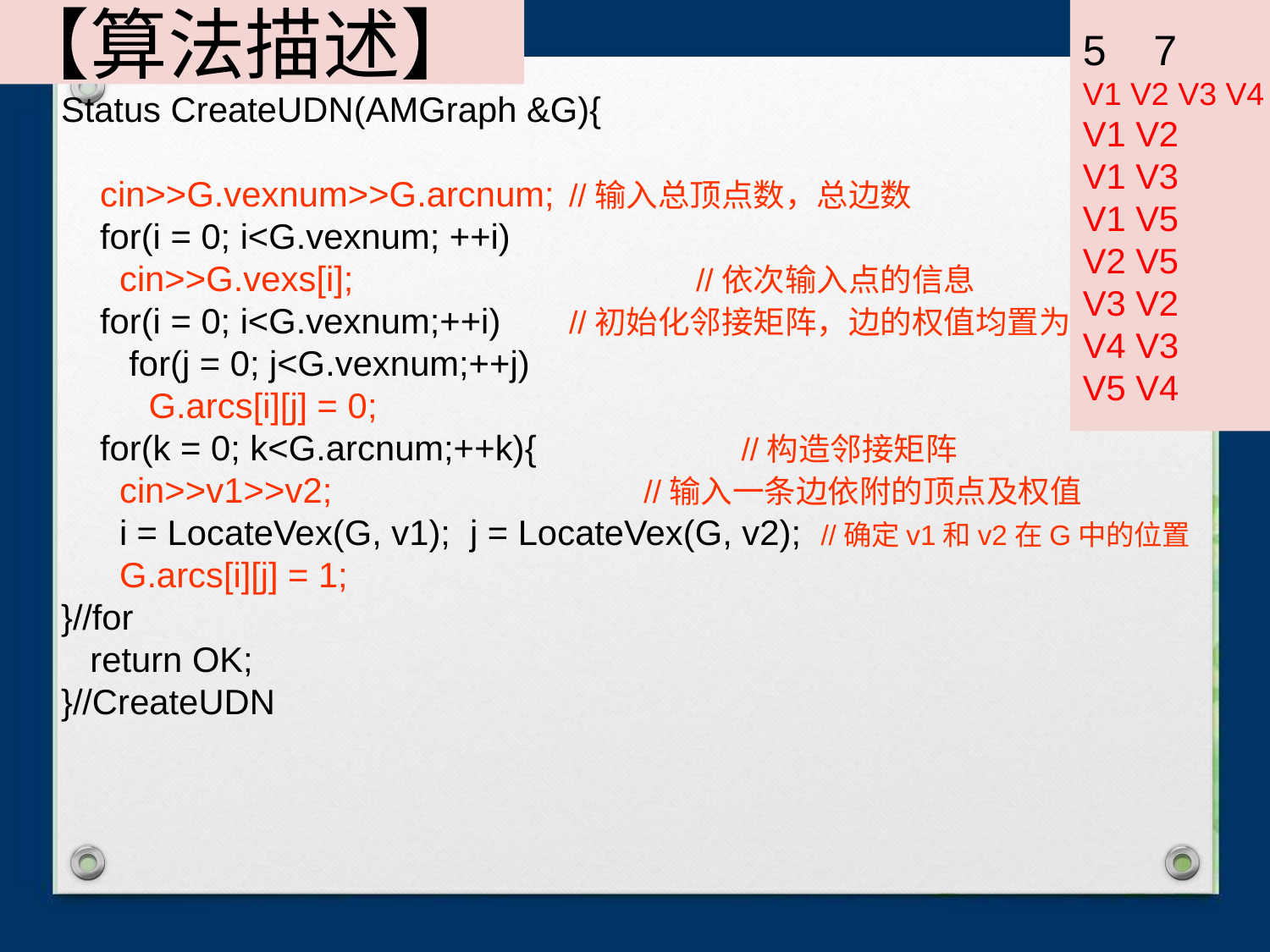

【算法描述】
5    7
V1 V2 V3 V4
V1 V2
V1 V3
V1 V5
V2 V5
V3 V2
V4 V3
V5 V4
Status CreateUDN(AMGraph &G){

    cin>>G.vexnum>>G.arcnum; 	//输入总顶点数，总边数
    for(i = 0; i<G.vexnum; ++i)
      cin>>G.vexs[i];                        	//依次输入点的信息
    for(i = 0; i<G.vexnum;++i) 	//初始化邻接矩阵，边的权值均置为极大值
       for(j = 0; j<G.vexnum;++j)
         G.arcs[i][j] = 0;
    for(k = 0; k<G.arcnum;++k){                     //构造邻接矩阵
      cin>>v1>>v2;                                //输入一条边依附的顶点及权值
      i = LocateVex(G, v1);  j = LocateVex(G, v2);  //确定v1和v2在G中的位置
      G.arcs[i][j] = 1;
}//for
   return OK;
}//CreateUDN